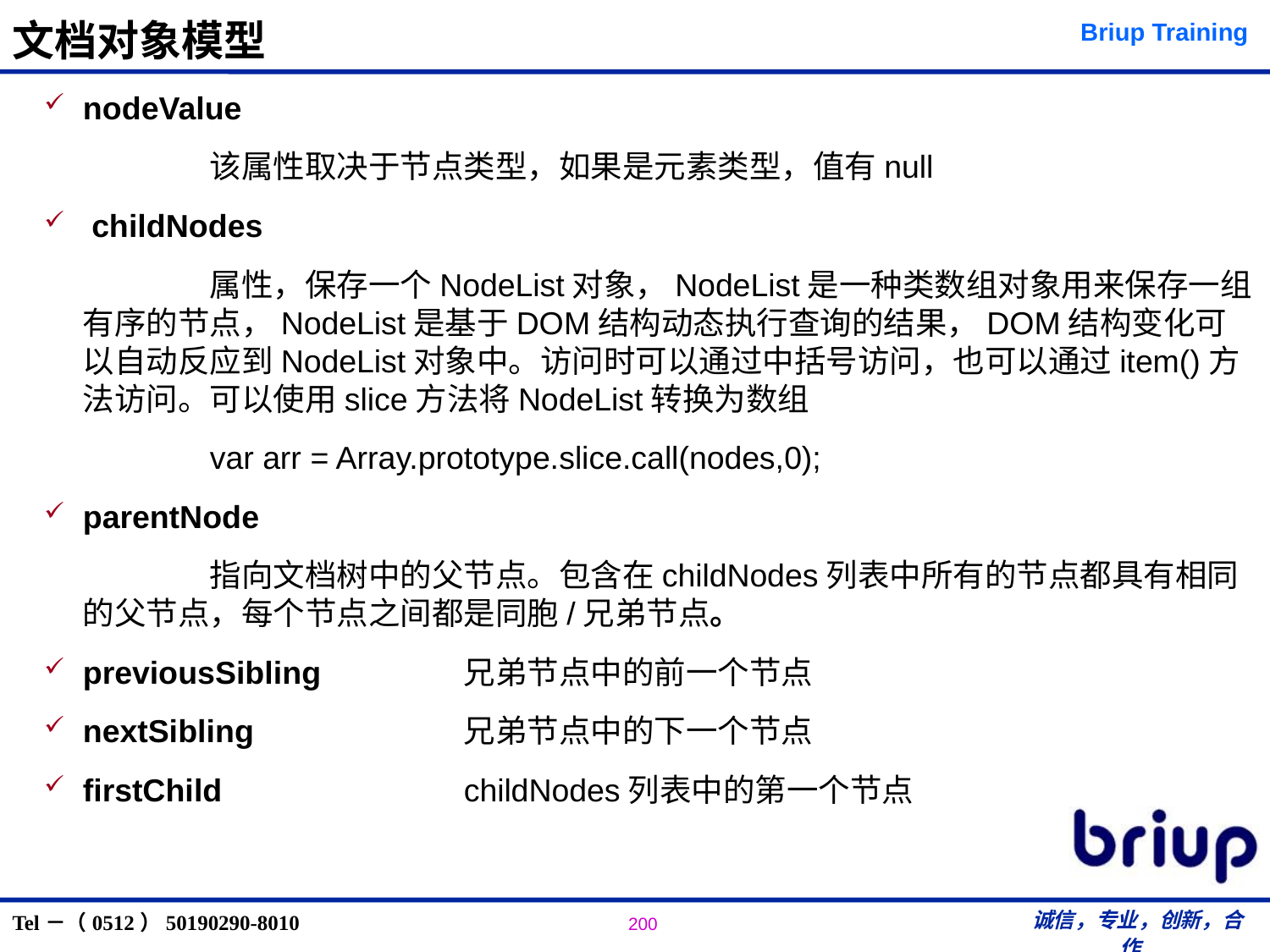

# 文档对象模型
nodeValue
	    	该属性取决于节点类型，如果是元素类型，值有null
 childNodes
	    	属性，保存一个NodeList对象，NodeList是一种类数组对象用来保存一组有序的节点，NodeList是基于DOM结构动态执行查询的结果，DOM结构变化可以自动反应到NodeList对象中。访问时可以通过中括号访问，也可以通过item()方法访问。可以使用slice方法将NodeList转换为数组
		var arr = Array.prototype.slice.call(nodes,0);
parentNode
		指向文档树中的父节点。包含在childNodes列表中所有的节点都具有相同的父节点，每个节点之间都是同胞/兄弟节点。
previousSibling		兄弟节点中的前一个节点
nextSibling		兄弟节点中的下一个节点
firstChild		childNodes列表中的第一个节点